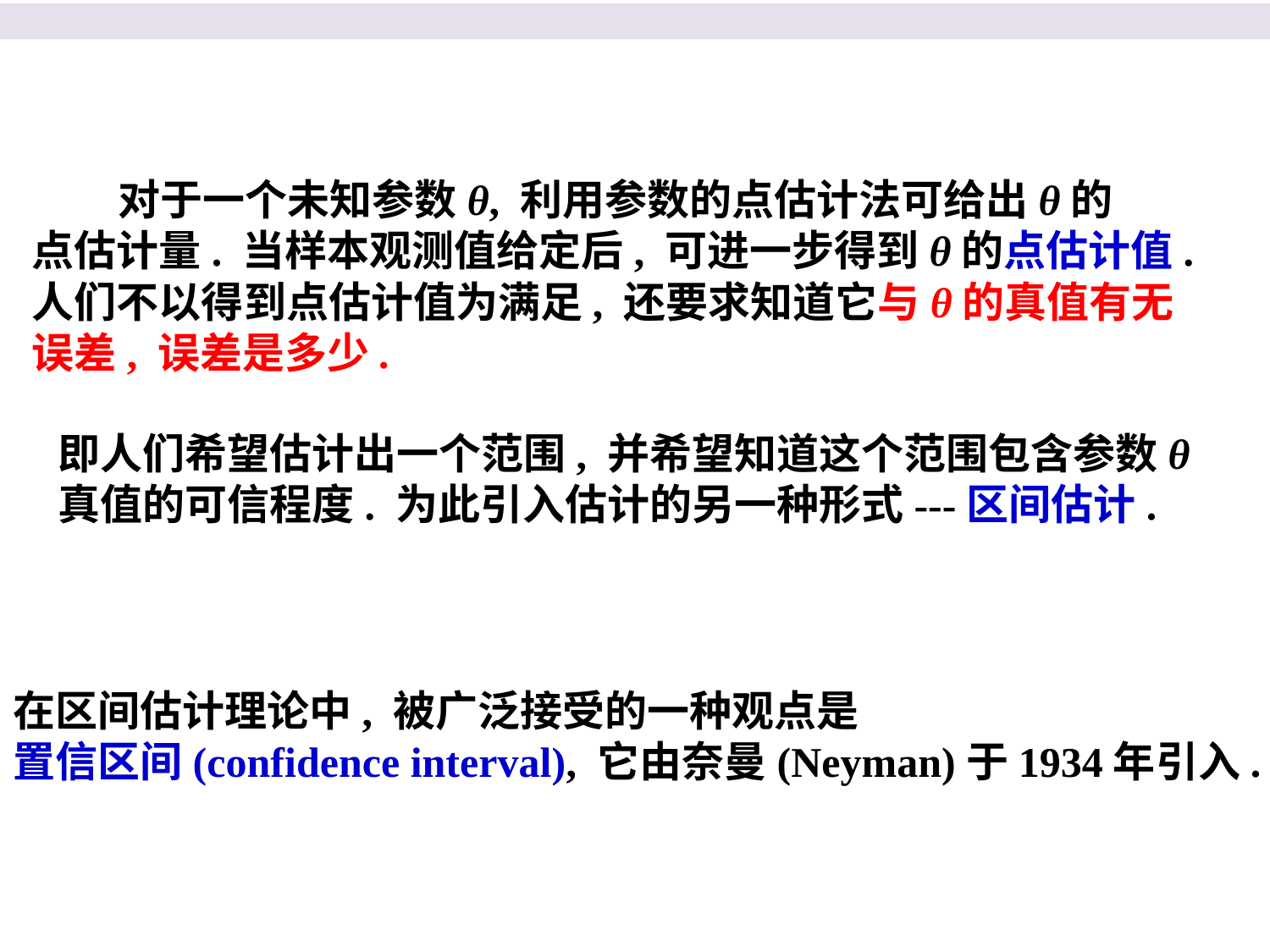

对于一个未知参数θ, 利用参数的点估计法可给出θ的
点估计量. 当样本观测值给定后, 可进一步得到θ的点估计值.
人们不以得到点估计值为满足, 还要求知道它与θ的真值有无
误差, 误差是多少.
即人们希望估计出一个范围, 并希望知道这个范围包含参数θ
真值的可信程度. 为此引入估计的另一种形式---区间估计.

在区间估计理论中, 被广泛接受的一种观点是
置信区间(confidence interval), 它由奈曼(Neyman)于1934年引入.